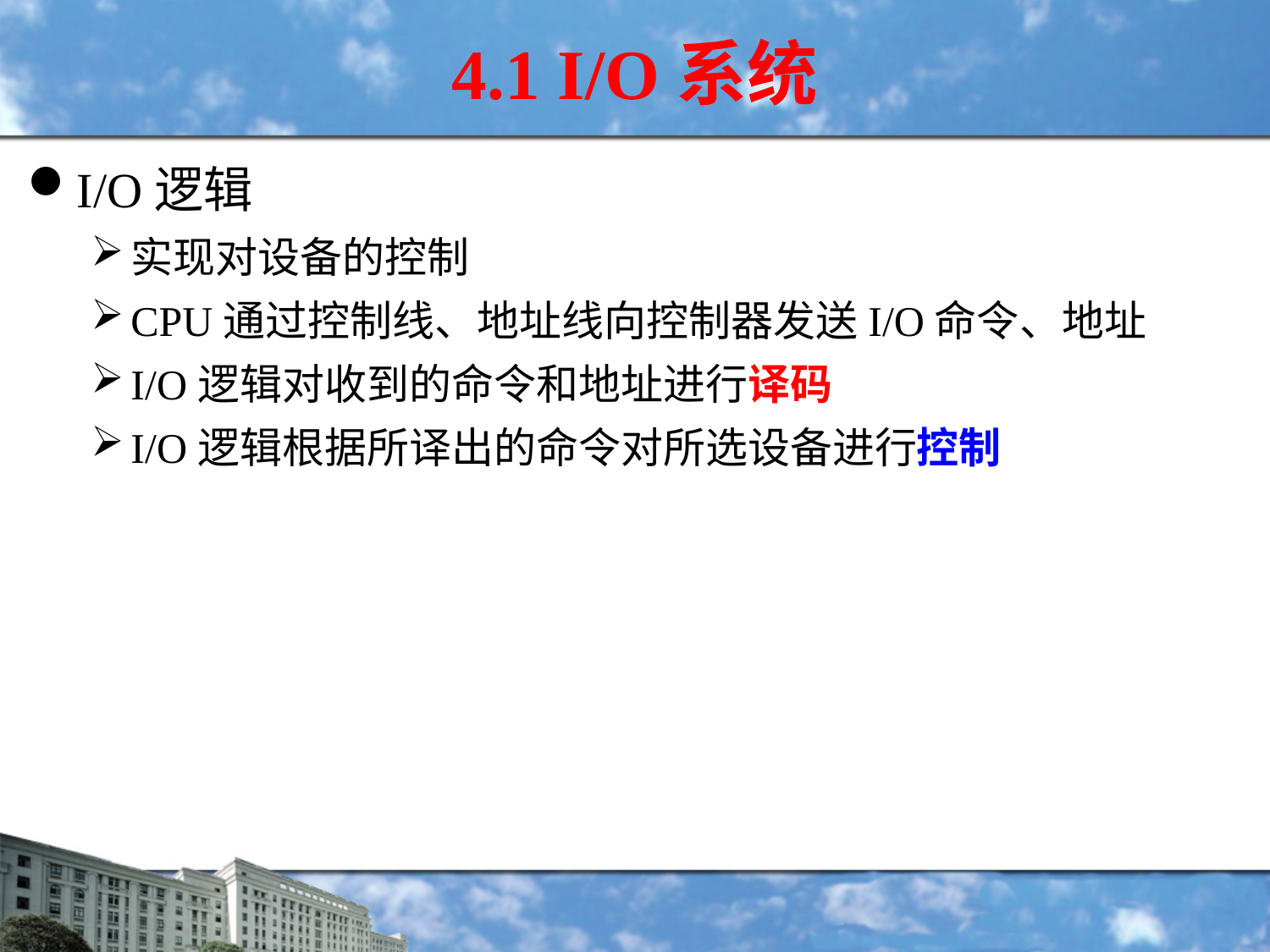

4.1 I/O系统
I/O逻辑
实现对设备的控制
CPU通过控制线、地址线向控制器发送I/O命令、地址
I/O逻辑对收到的命令和地址进行译码
I/O逻辑根据所译出的命令对所选设备进行控制